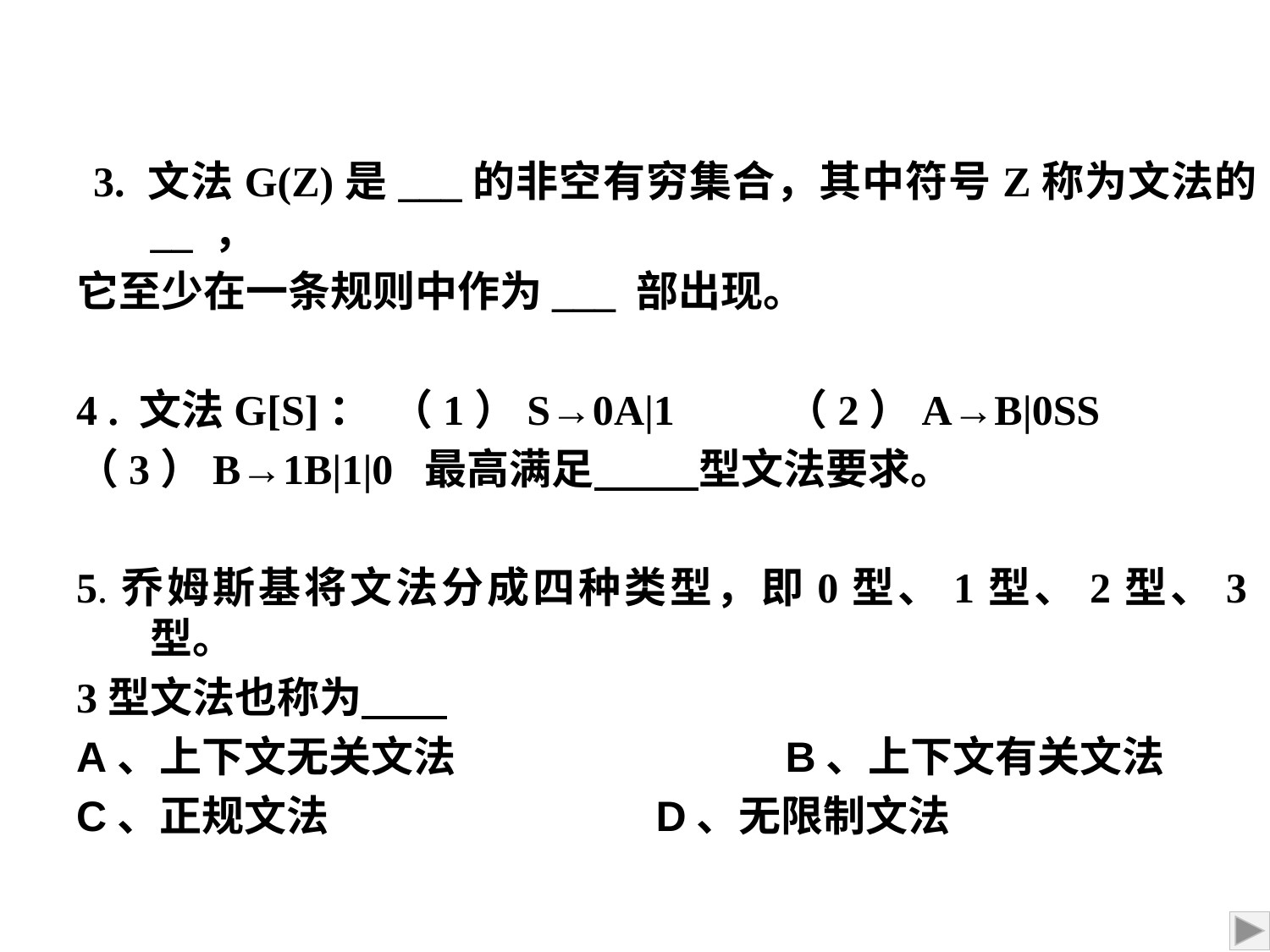

3. 文法G(Z)是___的非空有穷集合，其中符号Z称为文法的 __ ，
它至少在一条规则中作为___ 部出现。

4 . 文法G[S]：  （1）S→0A|1   	（2）A→B|0SS
（3）B→1B|1|0  最高满足           型文法要求。

5.乔姆斯基将文法分成四种类型，即0型、1型、2型、3型。
3型文法也称为
A、上下文无关文法			B、上下文有关文法
C、正规文法		            D、无限制文法